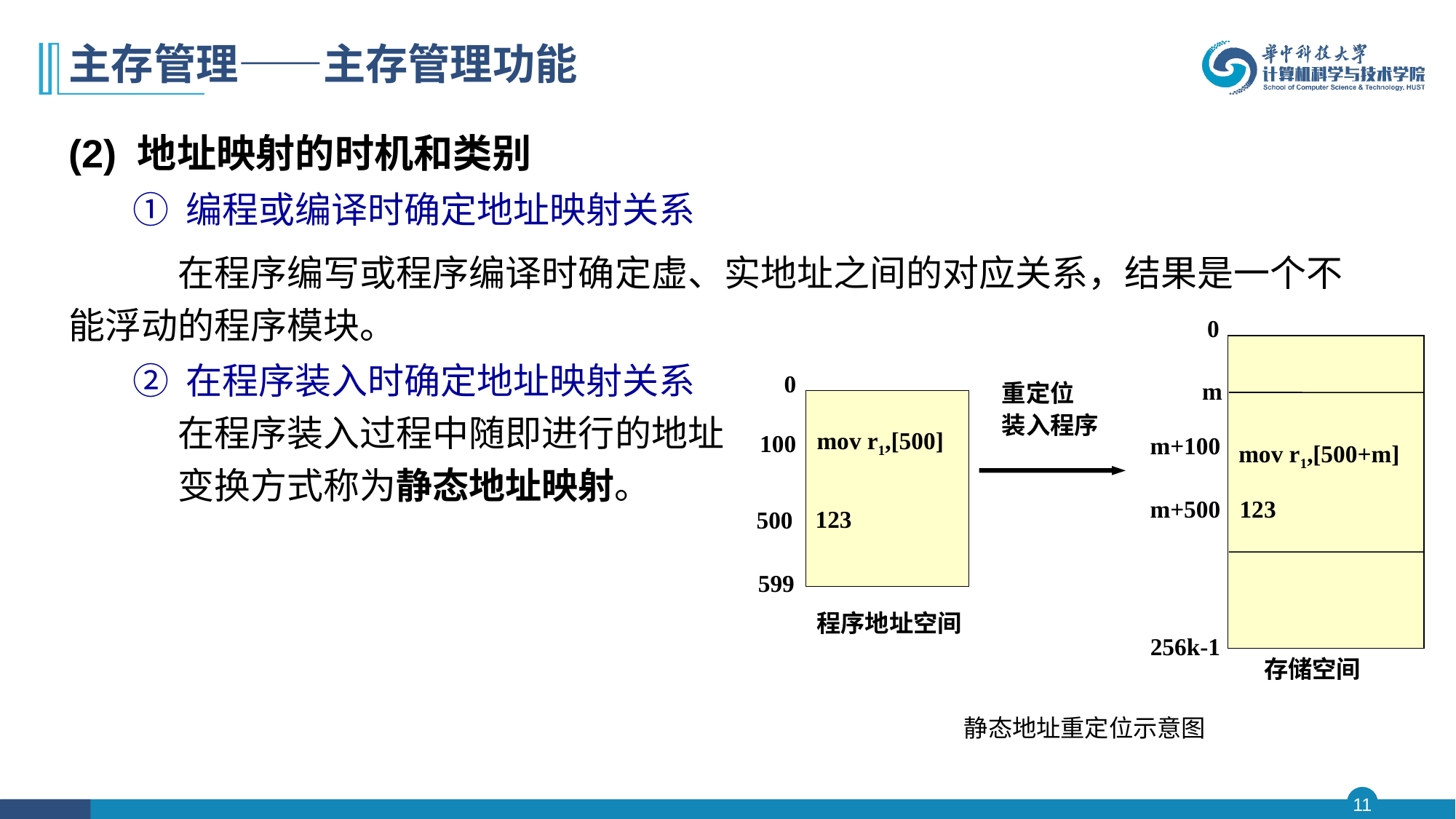

# 主存管理——主存管理功能
(2) 地址映射的时机和类别
	① 编程或编译时确定地址映射关系
	在程序编写或程序编译时确定虚、实地址之间的对应关系，结果是一个不	能浮动的程序模块。
	② 在程序装入时确定地址映射关系
	在程序装入过程中随即进行的地址
	变换方式称为静态地址映射。
0

mov r1,[500+m]

0
m
重定位
装入程序

mov r1,[500]

100
m+100

m+500
123
123
500

599
程序地址空间
256k-1
存储空间
静态地址重定位示意图